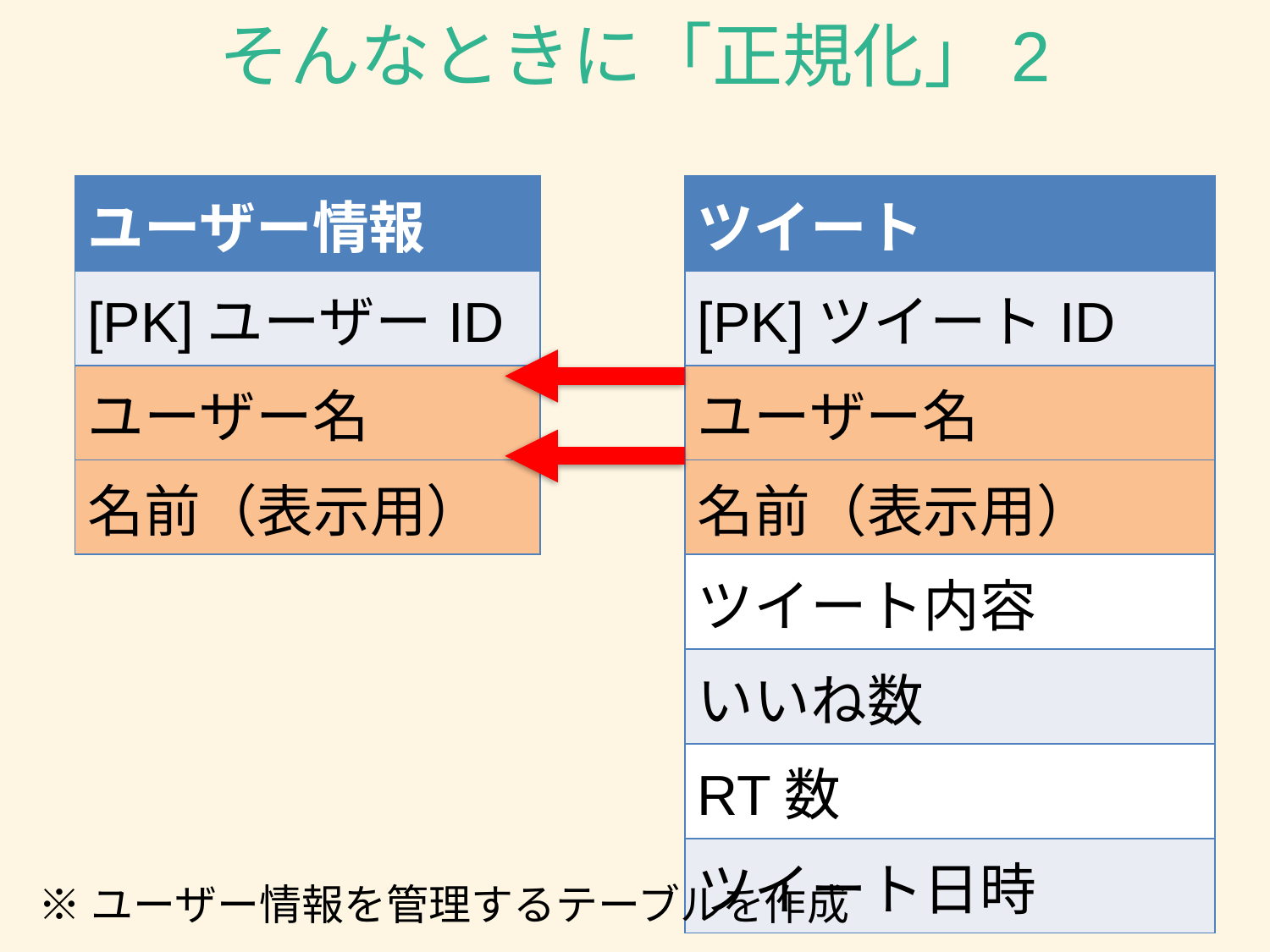

# そんなときに「正規化」2

| ユーザー情報 |
| --- |
| [PK]ユーザーID |
| ユーザー名 |
| 名前（表示用） |
| ツイート |
| --- |
| [PK]ツイートID |
| ユーザー名 |
| 名前（表示用） |
| ツイート内容 |
| いいね数 |
| RT数 |
| ツイート日時 |

※ユーザー情報を管理するテーブルを作成